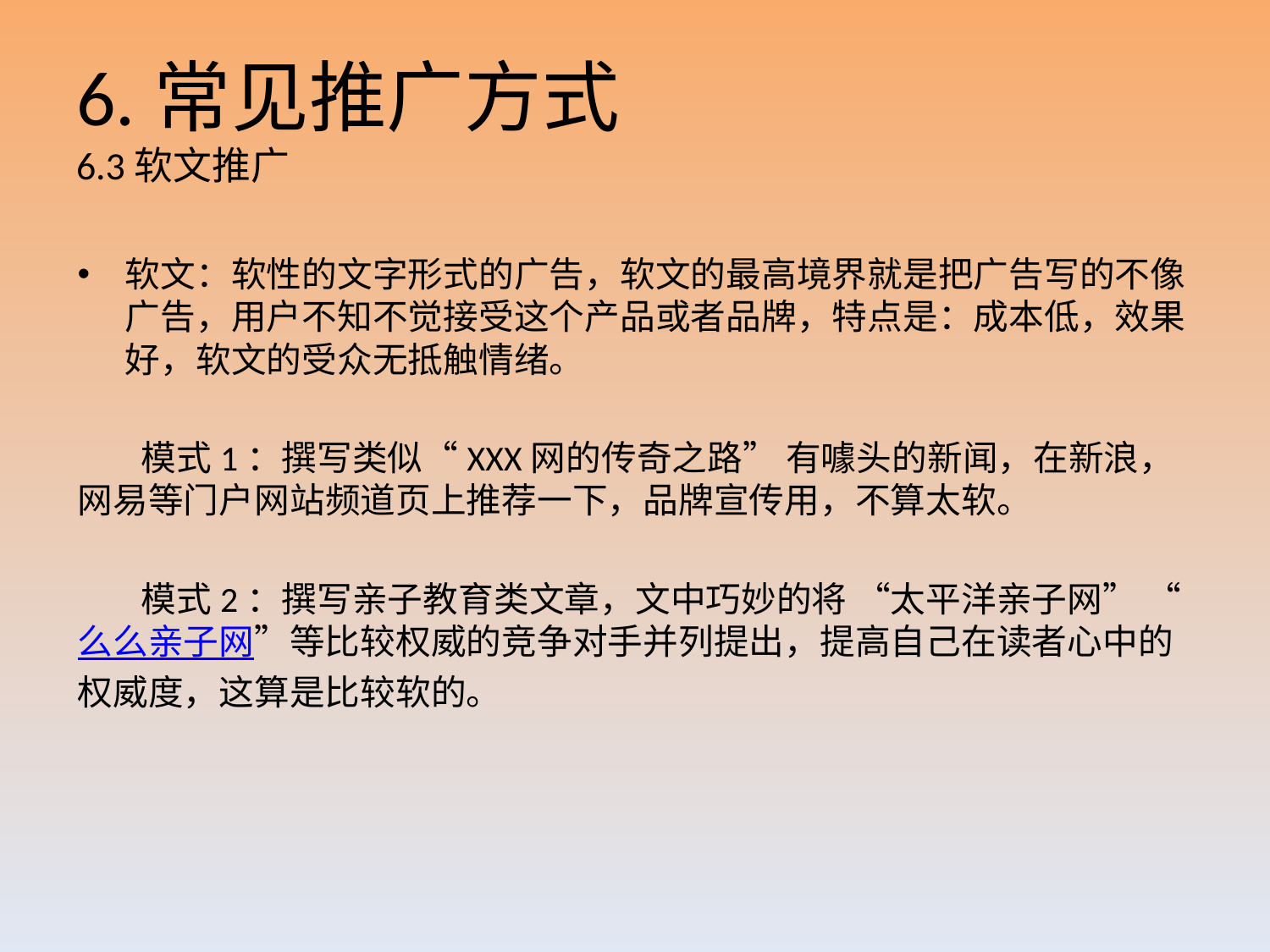

# 6.常见推广方式 6.3软文推广
软文：软性的文字形式的广告，软文的最高境界就是把广告写的不像广告，用户不知不觉接受这个产品或者品牌，特点是：成本低，效果好，软文的受众无抵触情绪。

       模式1：撰写类似“XXX网的传奇之路” 有噱头的新闻，在新浪，网易等门户网站频道页上推荐一下，品牌宣传用，不算太软。

       模式2：撰写亲子教育类文章，文中巧妙的将 “太平洋亲子网” “么么亲子网”等比较权威的竞争对手并列提出，提高自己在读者心中的权威度，这算是比较软的。